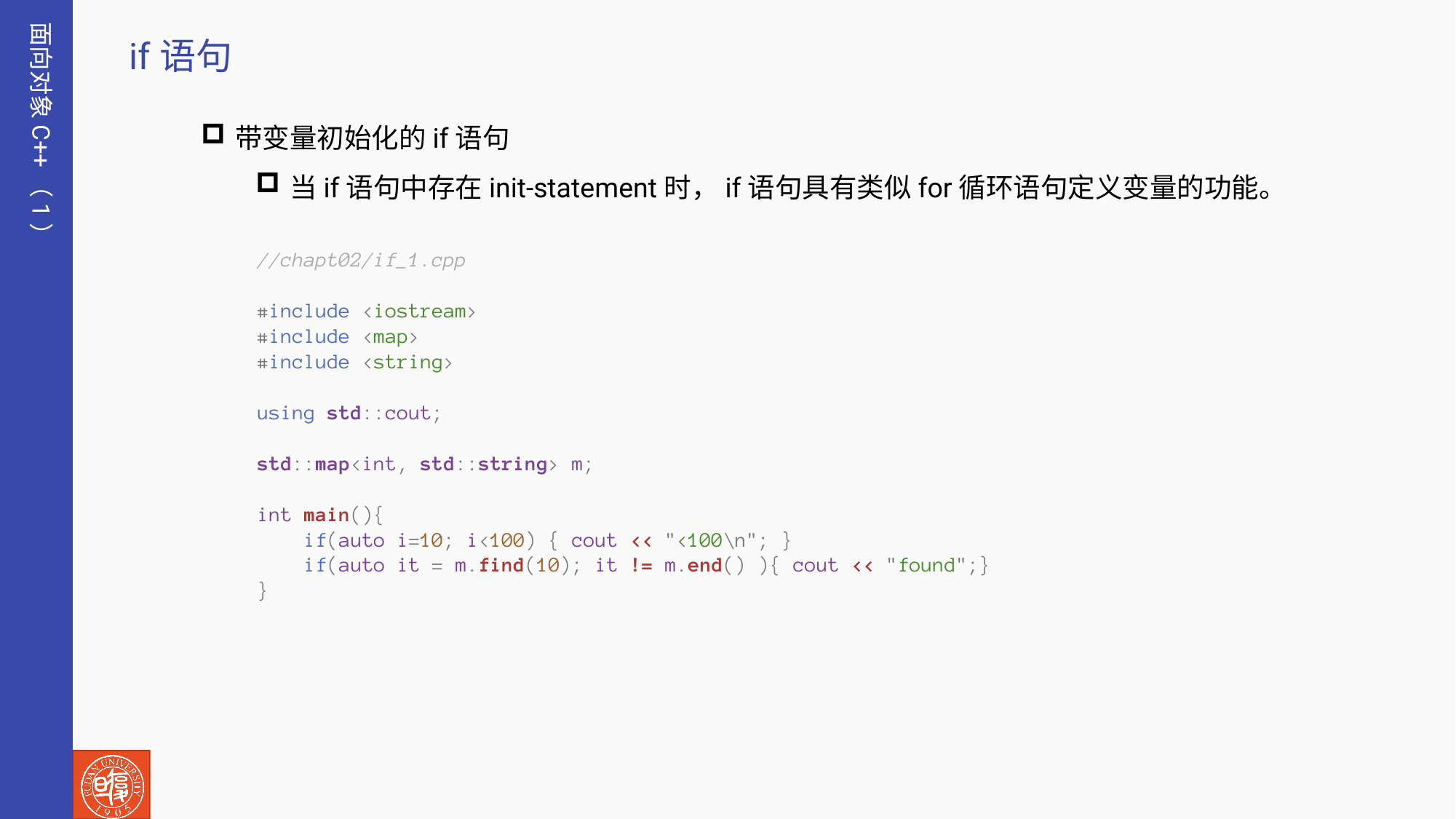

面向对象C++（1）
if语句
带变量初始化的if语句
当if语句中存在init-statement时，if语句具有类似for循环语句定义变量的功能。

//chapt02/if_1.cpp
#include <iostream>
#include <map>
#include <string>
using std::cout;
std::map<int, std::string> m;
int main(){
    if(auto i=10; i<100) { cout << "<100\n"; }
    if(auto it = m.find(10); it != m.end() ){ cout << "found";}
}